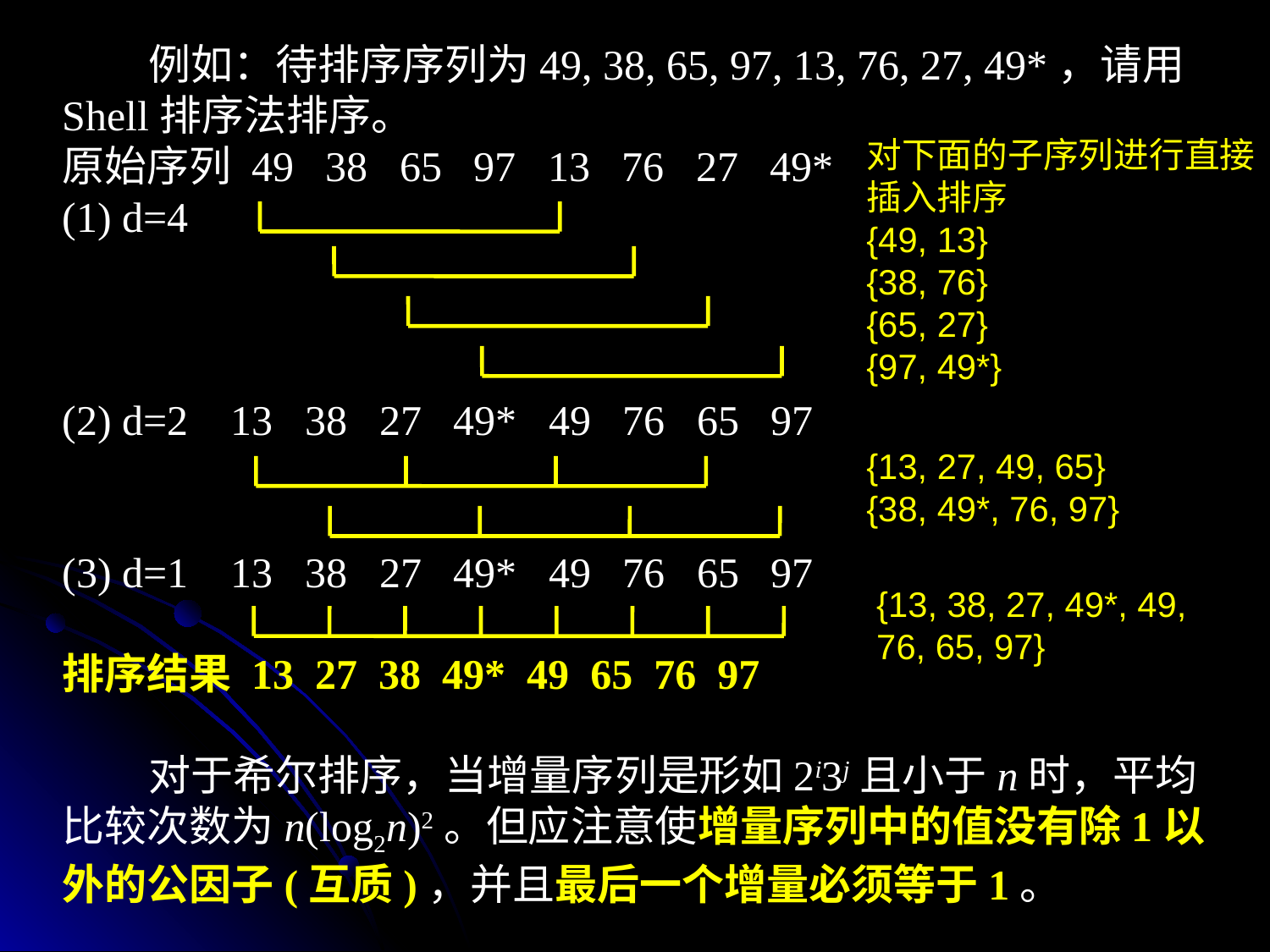

例如：待排序序列为49, 38, 65, 97, 13, 76, 27, 49*，请用Shell排序法排序。
原始序列 49   38   65   97   13   76   27   49*
(1) d=4

(2) d=2    13   38   27   49*   49   76   65   97

(3) d=1    13   38   27   49*   49   76   65   97

排序结果 13  27  38  49*  49  65  76  97

        对于希尔排序，当增量序列是形如2i3j且小于n时，平均比较次数为n(log2n)2。但应注意使增量序列中的值没有除1以外的公因子(互质)，并且最后一个增量必须等于1。
对下面的子序列进行直接插入排序
{49, 13}
{38, 76}
{65, 27}
{97, 49*}

{13, 27, 49, 65}
{38, 49*, 76, 97}

{13, 38, 27, 49*, 49, 76, 65, 97}